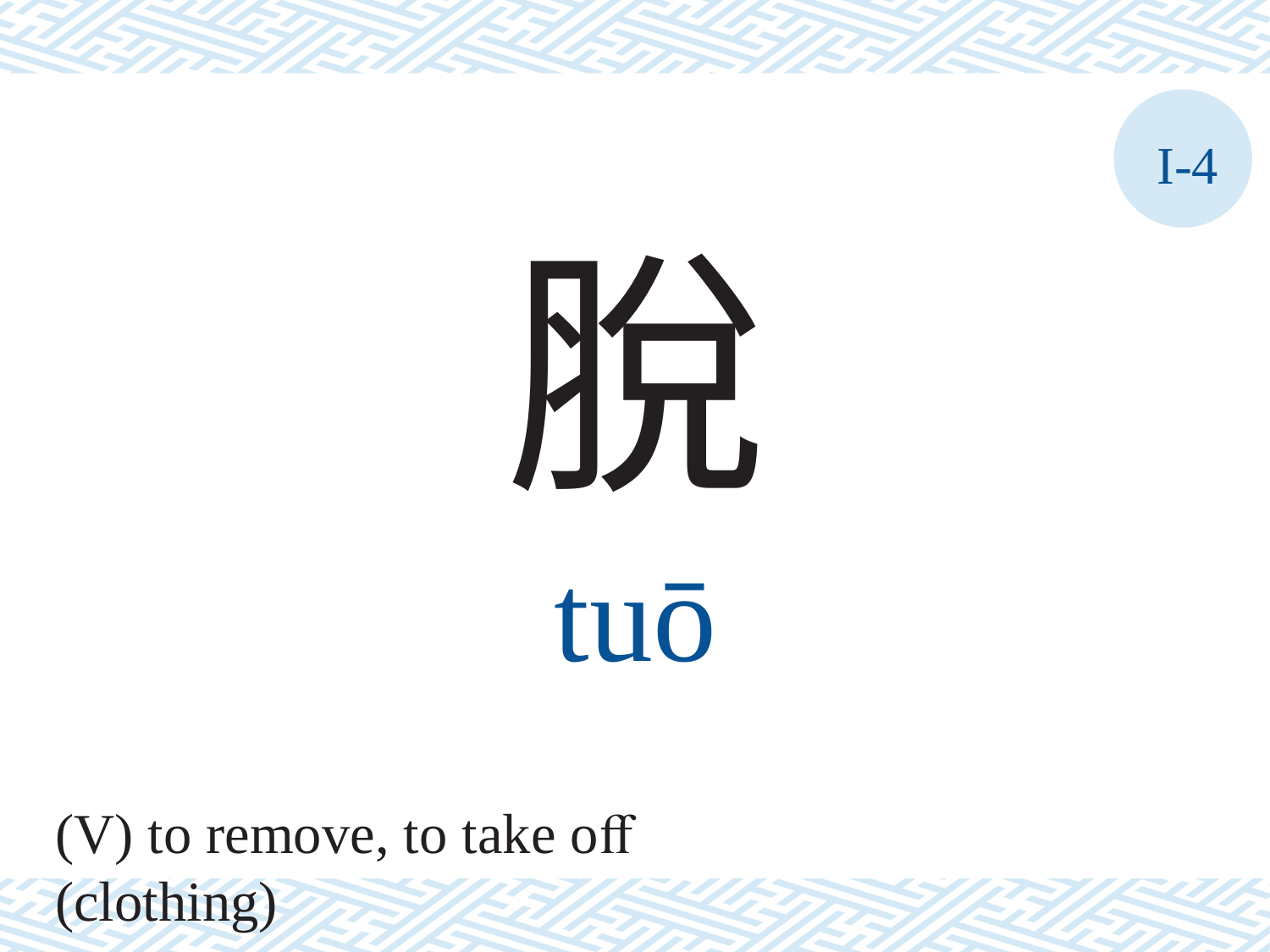

I-4
脫
tuō
(V) to remove, to take oﬀ (clothing)